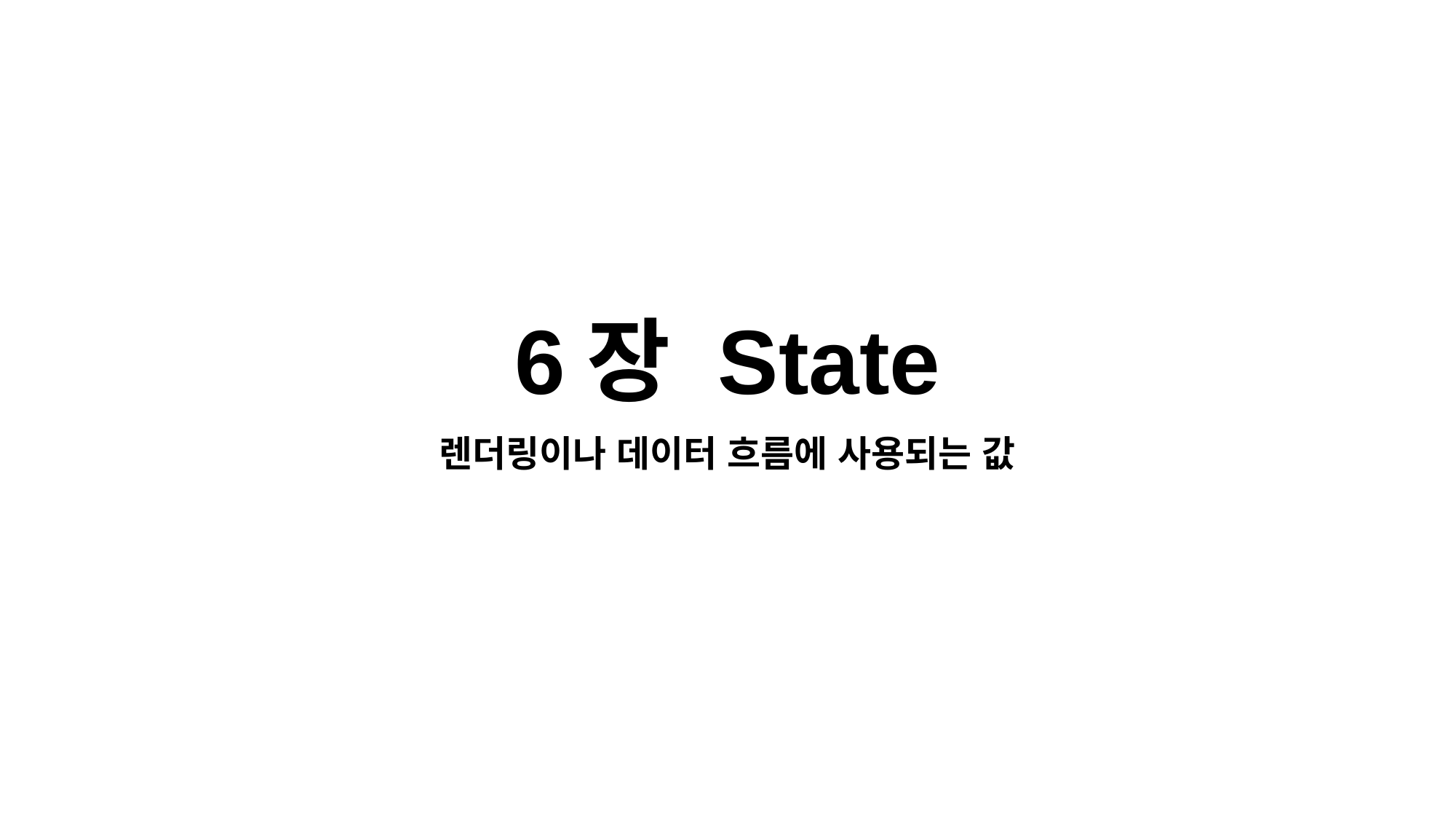

# 6장 State
렌더링이나 데이터 흐름에 사용되는 값